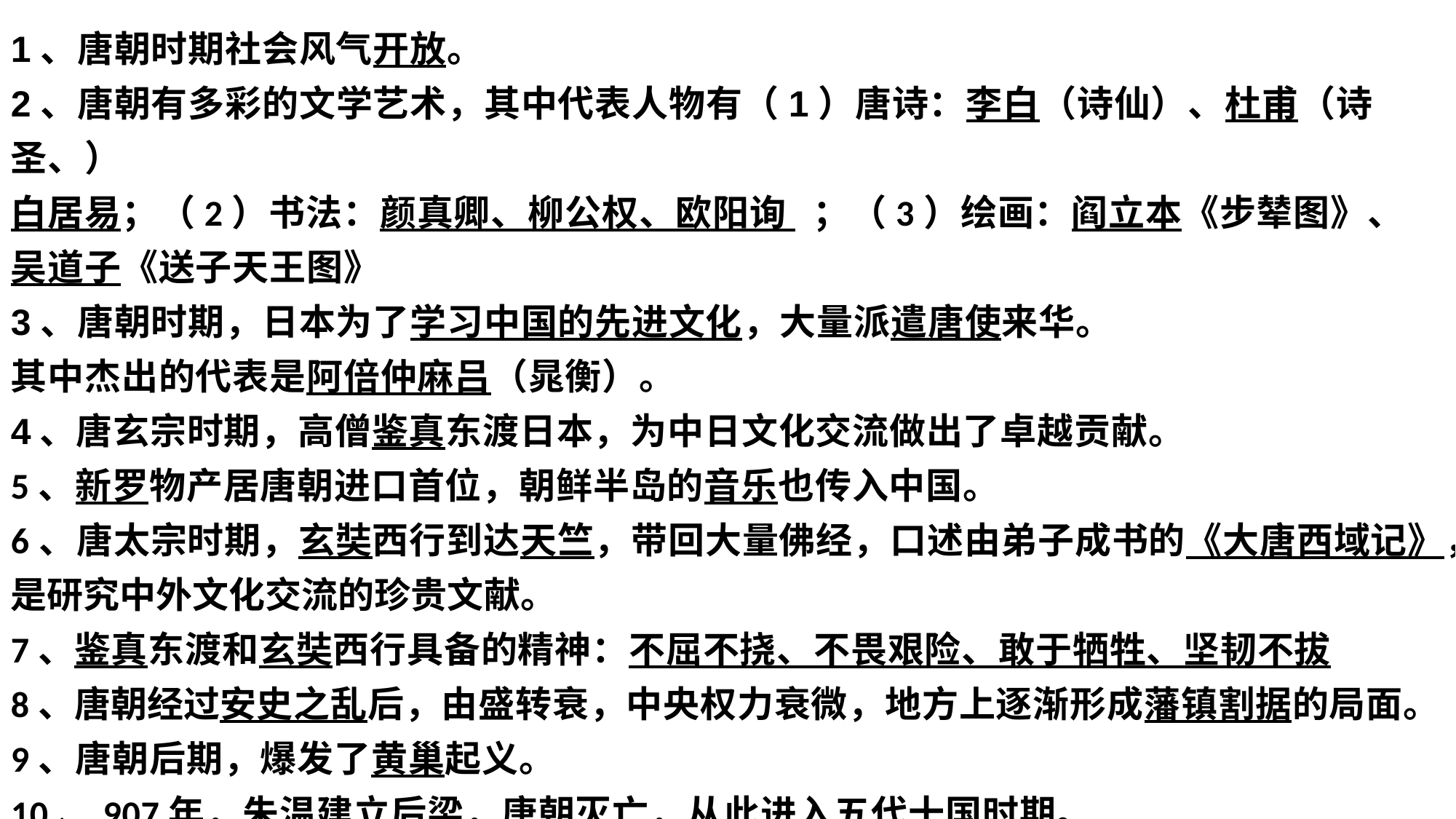

1、唐朝时期社会风气开放。
2、唐朝有多彩的文学艺术，其中代表人物有（1）唐诗：李白（诗仙）、杜甫（诗圣、）
白居易；（2）书法：颜真卿、柳公权、欧阳询   ；（3）绘画：阎立本《步辇图》、
吴道子《送子天王图》
3、唐朝时期，日本为了学习中国的先进文化，大量派遣唐使来华。
其中杰出的代表是阿倍仲麻吕（晁衡）。
4、唐玄宗时期，高僧鉴真东渡日本，为中日文化交流做出了卓越贡献。
5、新罗物产居唐朝进口首位，朝鲜半岛的音乐也传入中国。
6、唐太宗时期，玄奘西行到达天竺，带回大量佛经，口述由弟子成书的《大唐西域记》，
是研究中外文化交流的珍贵文献。
7、鉴真东渡和玄奘西行具备的精神：不屈不挠、不畏艰险、敢于牺牲、坚韧不拔
8、唐朝经过安史之乱后，由盛转衰，中央权力衰微，地方上逐渐形成藩镇割据的局面。
9、唐朝后期，爆发了黄巢起义。
10、907年，朱温建立后梁，唐朝灭亡，从此进入五代十国时期。